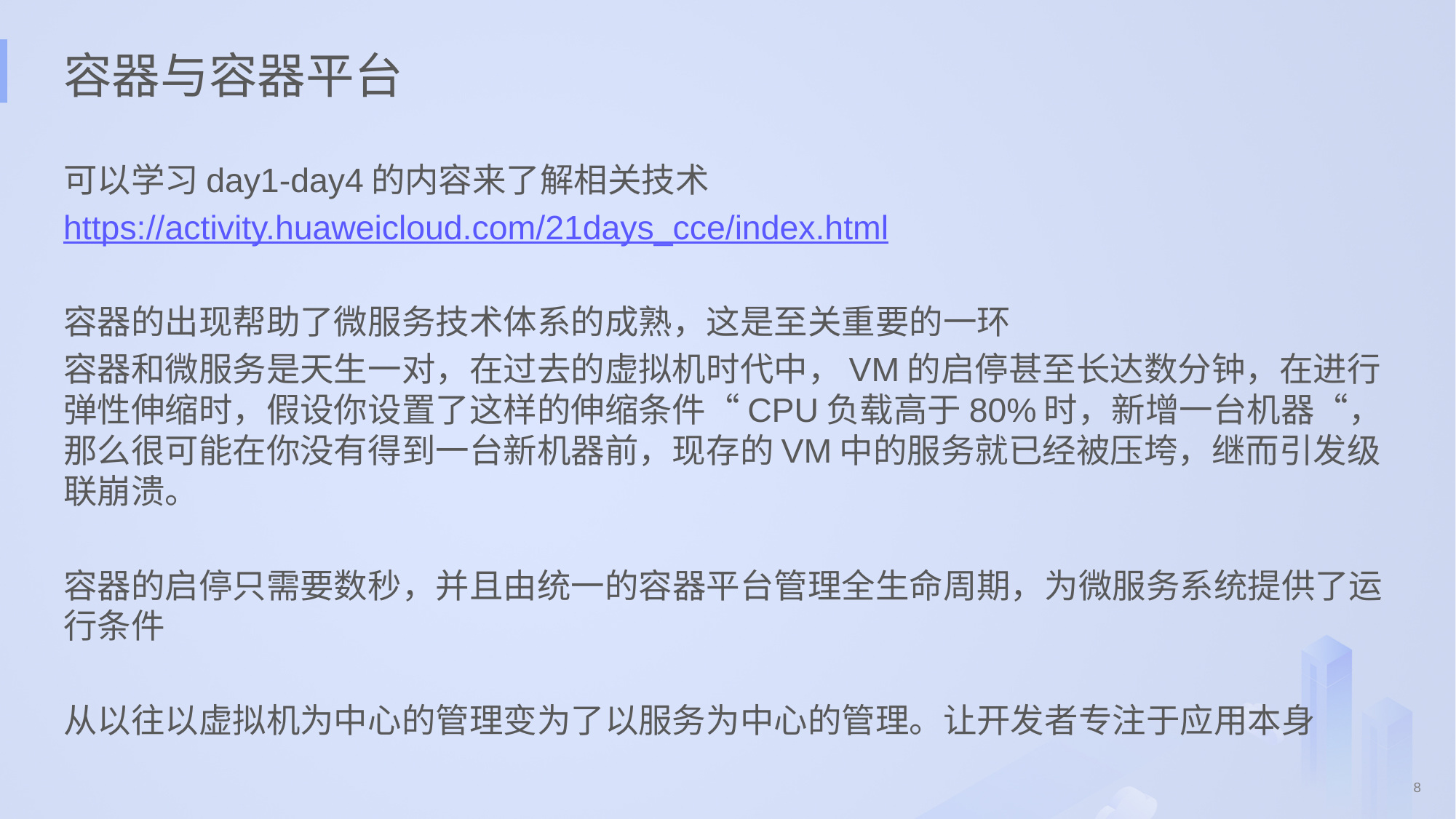

# 容器与容器平台
可以学习day1-day4的内容来了解相关技术
https://activity.huaweicloud.com/21days_cce/index.html

容器的出现帮助了微服务技术体系的成熟，这是至关重要的一环
容器和微服务是天生一对，在过去的虚拟机时代中，VM的启停甚至长达数分钟，在进行弹性伸缩时，假设你设置了这样的伸缩条件“CPU负载高于80%时，新增一台机器“，那么很可能在你没有得到一台新机器前，现存的VM中的服务就已经被压垮，继而引发级联崩溃。

容器的启停只需要数秒，并且由统一的容器平台管理全生命周期，为微服务系统提供了运行条件

从以往以虚拟机为中心的管理变为了以服务为中心的管理。让开发者专注于应用本身